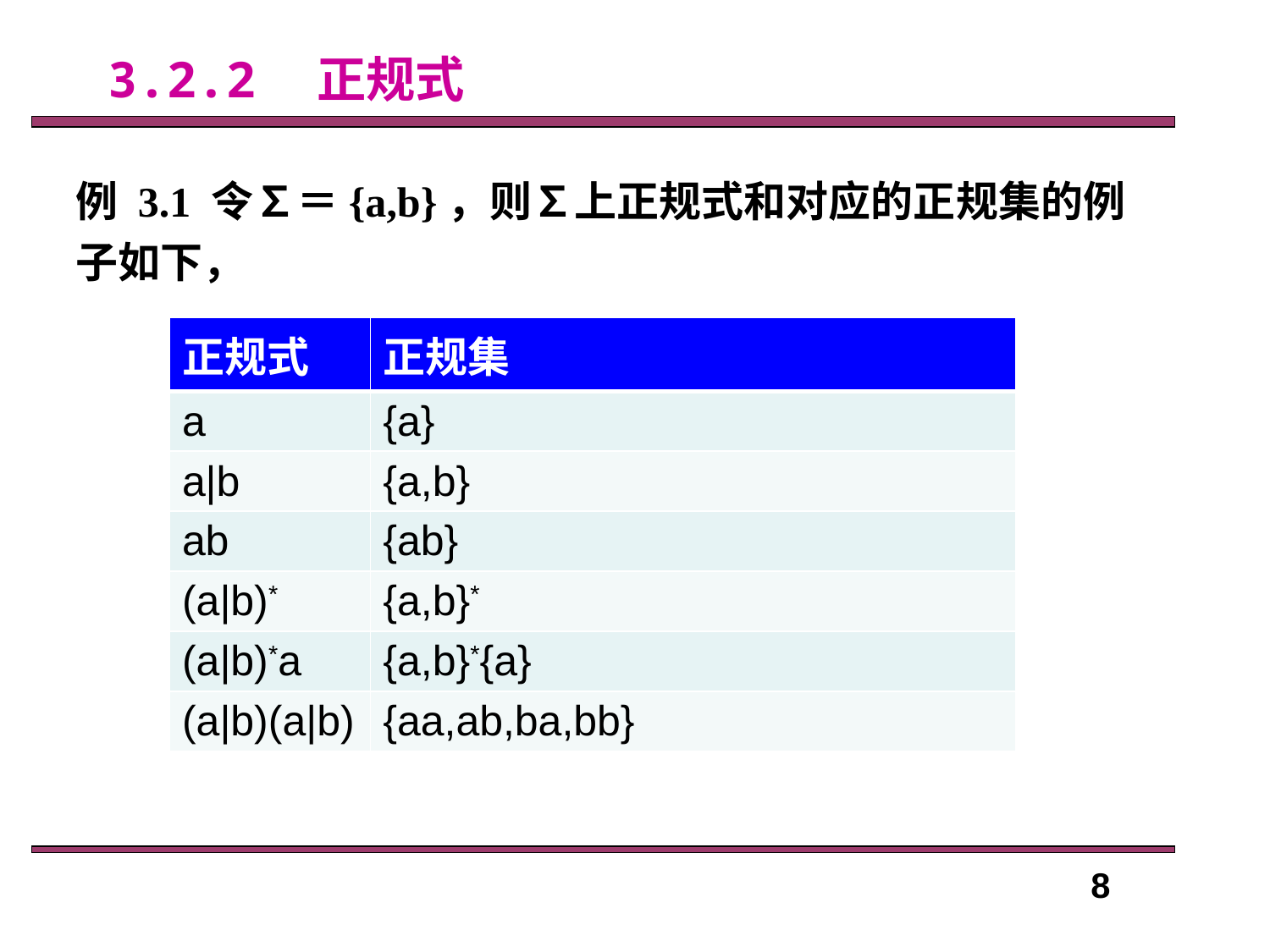

3.2.2　正规式
例 3.1 令∑＝{a,b}，则∑上正规式和对应的正规集的例子如下，
| 正规式 | 正规集 |
| --- | --- |
| a | {a} |
| a|b | {a,b} |
| ab | {ab} |
| (a|b)\* | {a,b}\* |
| (a|b)\*a | {a,b}\*{a} |
| (a|b)(a|b) | {aa,ab,ba,bb} |
8